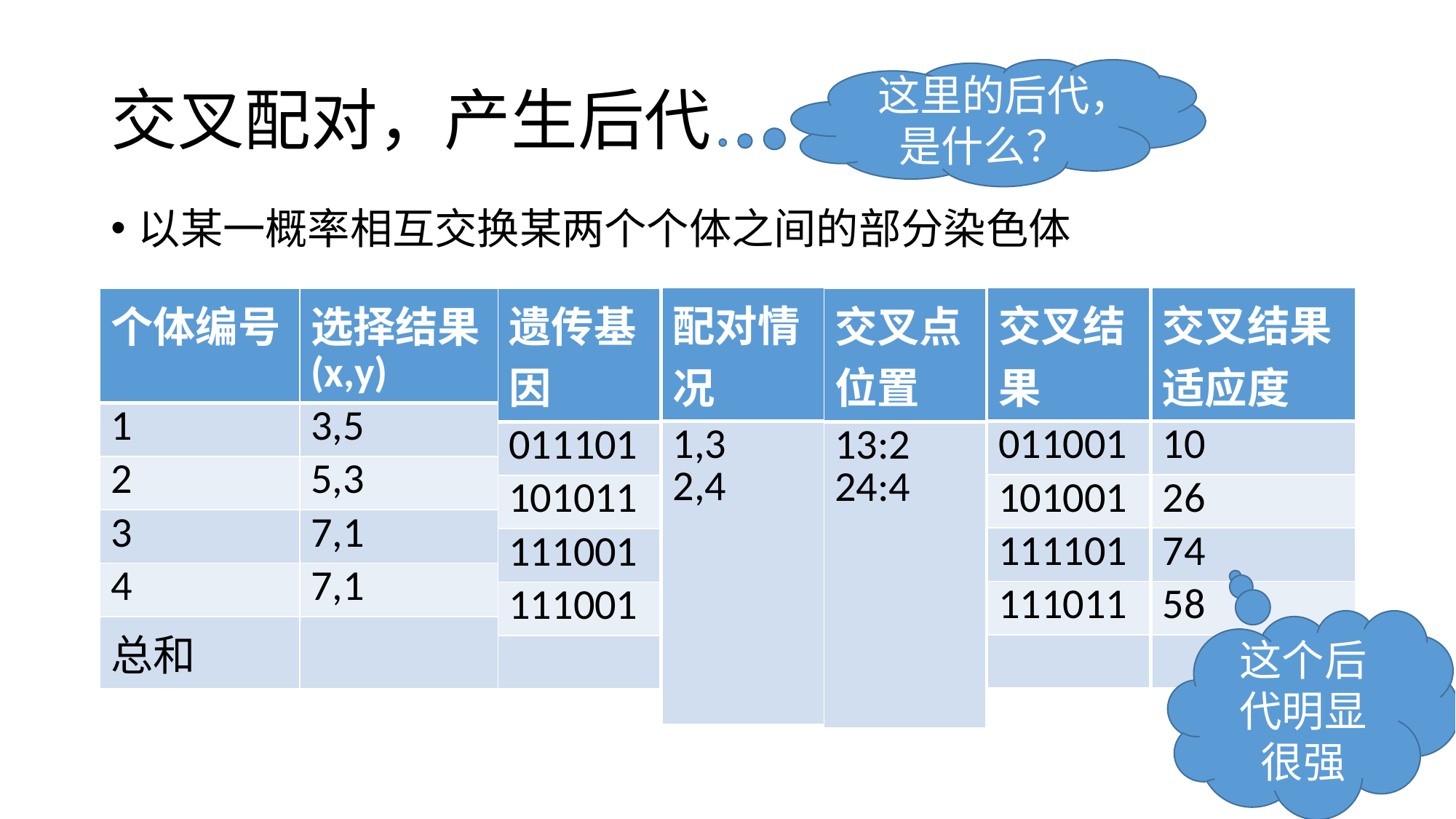

# 交叉配对，产生后代
这里的后代，是什么？
以某一概率相互交换某两个个体之间的部分染色体
| 配对情况 |
| --- |
| 1,3 2,4 |
| 交叉结果 |
| --- |
| 011001 |
| 101001 |
| 111101 |
| 111011 |
|  |
| 交叉结果适应度 |
| --- |
| 10 |
| 26 |
| 74 |
| 58 |
|  |
| 个体编号 | 选择结果(x,y) |
| --- | --- |
| 1 | 3,5 |
| 2 | 5,3 |
| 3 | 7,1 |
| 4 | 7,1 |
| 总和 |  |
| 遗传基因 |
| --- |
| 011101 |
| 101011 |
| 111001 |
| 111001 |
|  |
| 交叉点位置 |
| --- |
| 13:2 24:4 |
这个后代明显很强